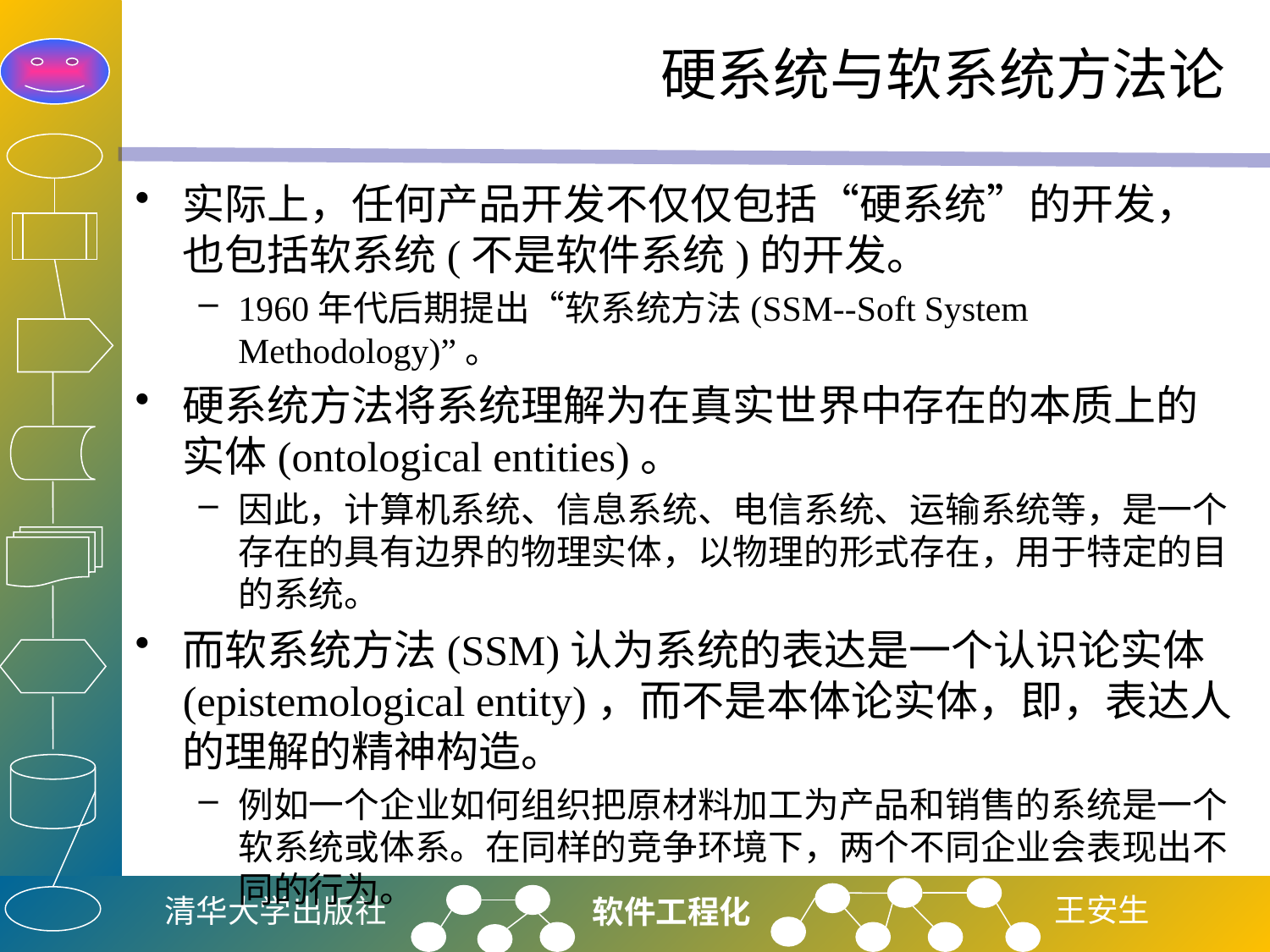

# 硬系统与软系统方法论
实际上，任何产品开发不仅仅包括“硬系统”的开发，也包括软系统(不是软件系统)的开发。
1960年代后期提出“软系统方法(SSM--Soft System Methodology)”。
硬系统方法将系统理解为在真实世界中存在的本质上的实体(ontological entities)。
因此，计算机系统、信息系统、电信系统、运输系统等，是一个存在的具有边界的物理实体，以物理的形式存在，用于特定的目的系统。
而软系统方法(SSM)认为系统的表达是一个认识论实体(epistemological entity)，而不是本体论实体，即，表达人的理解的精神构造。
例如一个企业如何组织把原材料加工为产品和销售的系统是一个软系统或体系。在同样的竞争环境下，两个不同企业会表现出不同的行为。